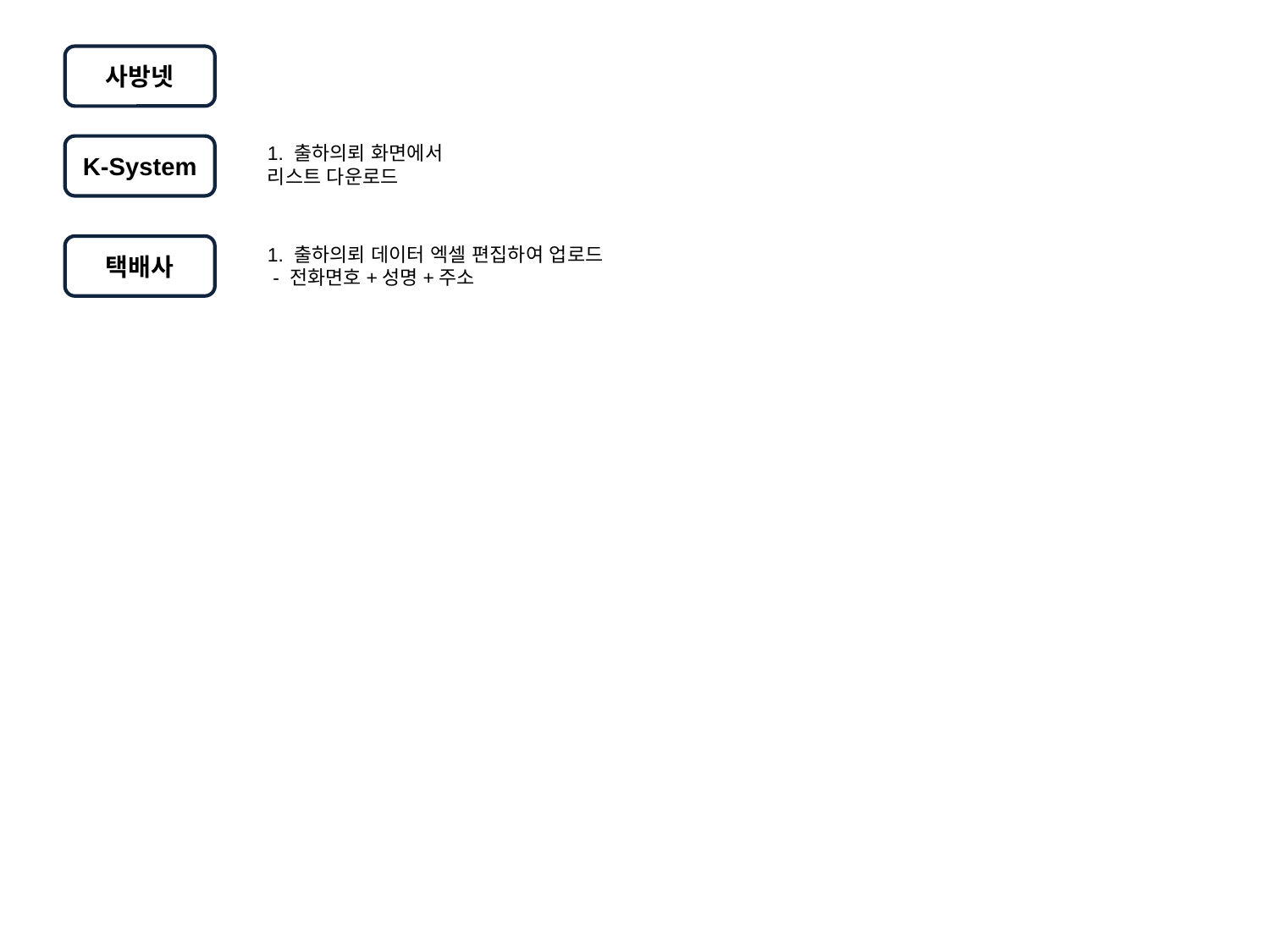

사방넷
1. 출하의뢰 화면에서 리스트 다운로드
K-System
택배사
1. 출하의뢰 데이터 엑셀 편집하여 업로드
 - 전화면호+성명+주소